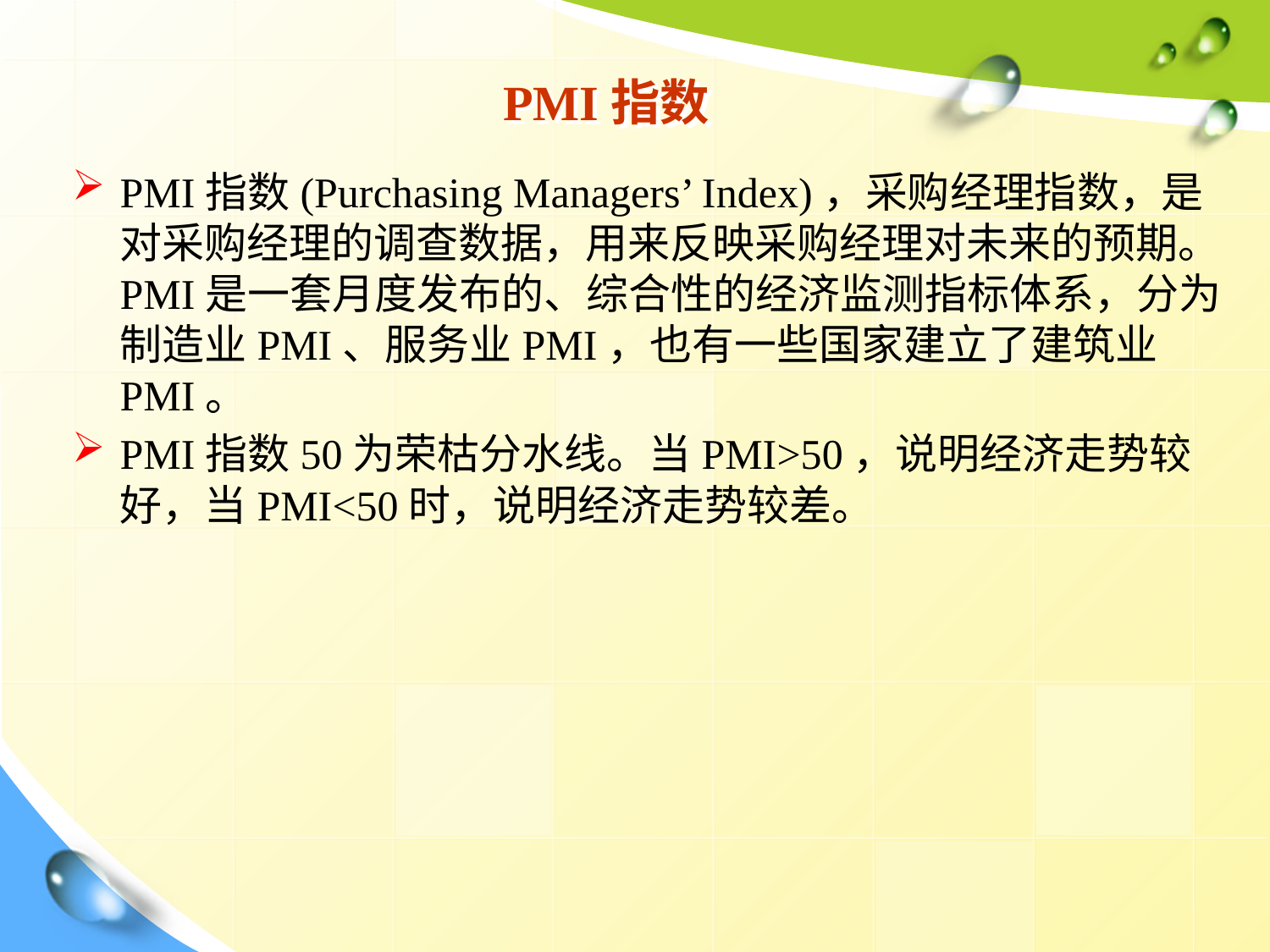

# PMI指数
PMI指数(Purchasing Managers’ Index)，采购经理指数，是对采购经理的调查数据，用来反映采购经理对未来的预期。 PMI是一套月度发布的、综合性的经济监测指标体系，分为制造业PMI、服务业PMI，也有一些国家建立了建筑业PMI。
PMI指数50为荣枯分水线。当PMI>50，说明经济走势较好，当PMI<50时，说明经济走势较差。